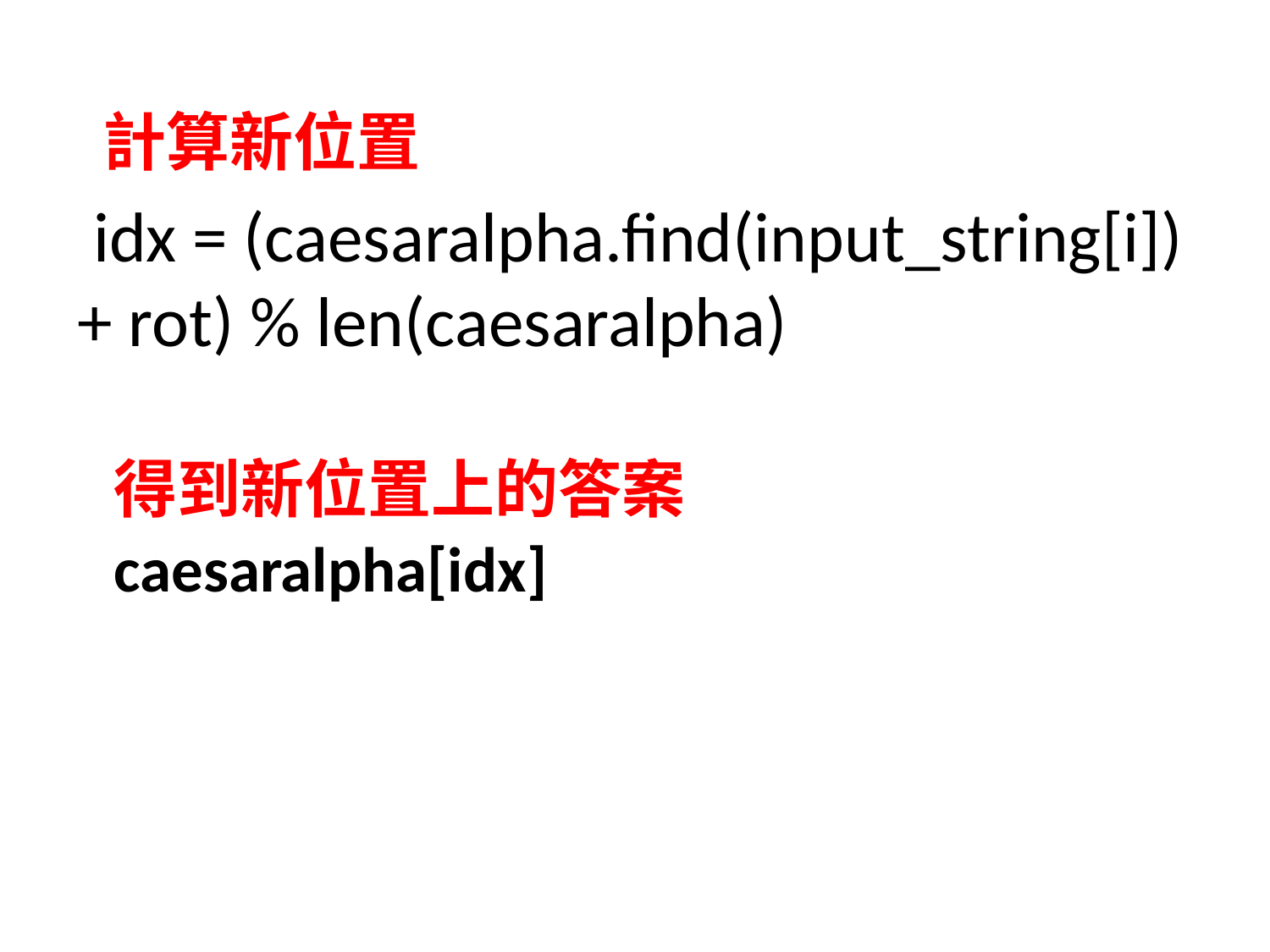

計算新位置
 idx = (caesaralpha.find(input_string[i]) + rot) % len(caesaralpha)
得到新位置上的答案
caesaralpha[idx]